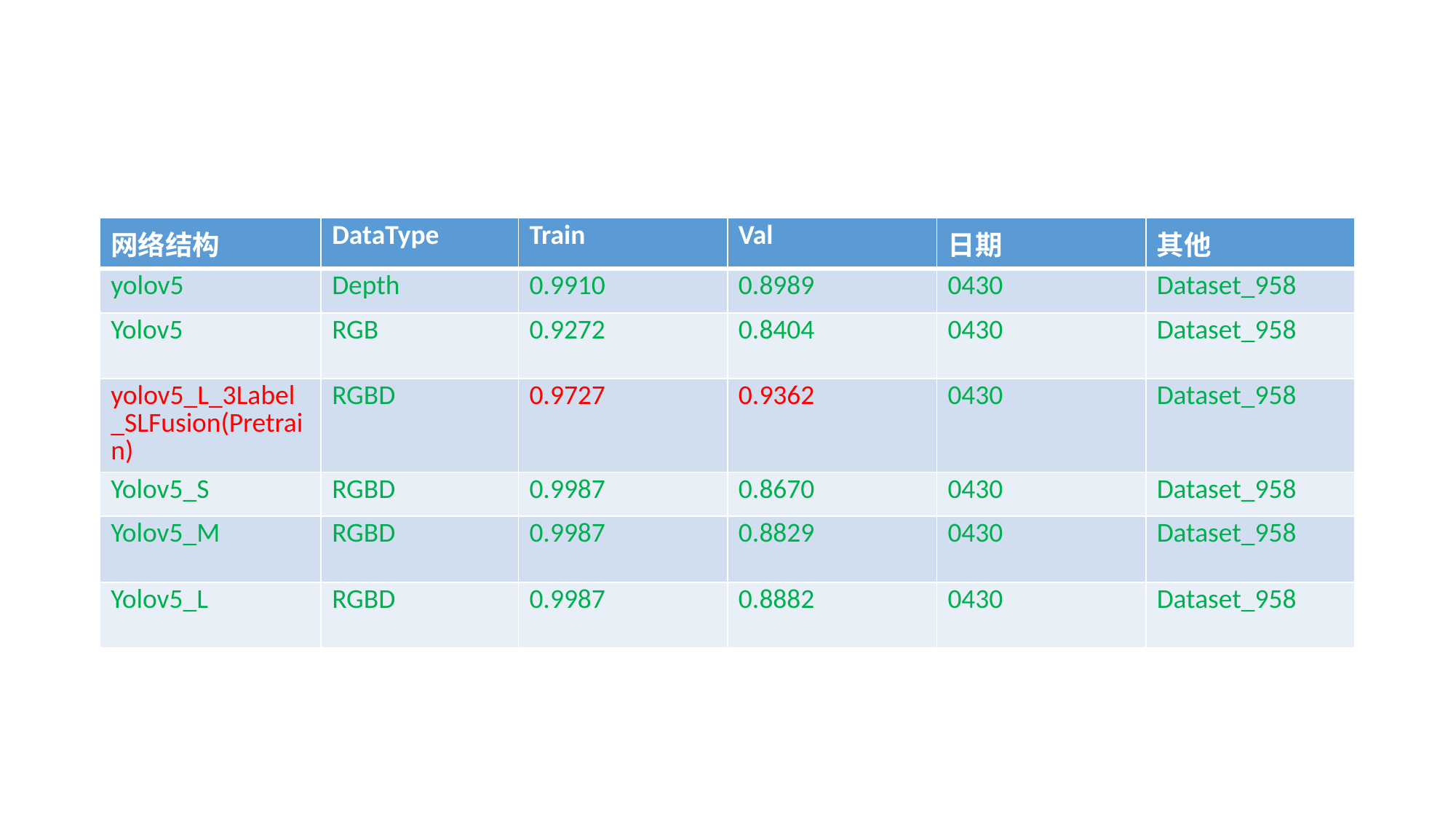

#
| 网络结构 | DataType | Train | Val | 日期 | 其他 |
| --- | --- | --- | --- | --- | --- |
| yolov5 | Depth | 0.9910 | 0.8989 | 0430 | Dataset\_958 |
| Yolov5 | RGB | 0.9272 | 0.8404 | 0430 | Dataset\_958 |
| yolov5\_L\_3Label \_SLFusion(Pretrain) | RGBD | 0.9727 | 0.9362 | 0430 | Dataset\_958 |
| Yolov5\_S | RGBD | 0.9987 | 0.8670 | 0430 | Dataset\_958 |
| Yolov5\_M | RGBD | 0.9987 | 0.8829 | 0430 | Dataset\_958 |
| Yolov5\_L | RGBD | 0.9987 | 0.8882 | 0430 | Dataset\_958 |